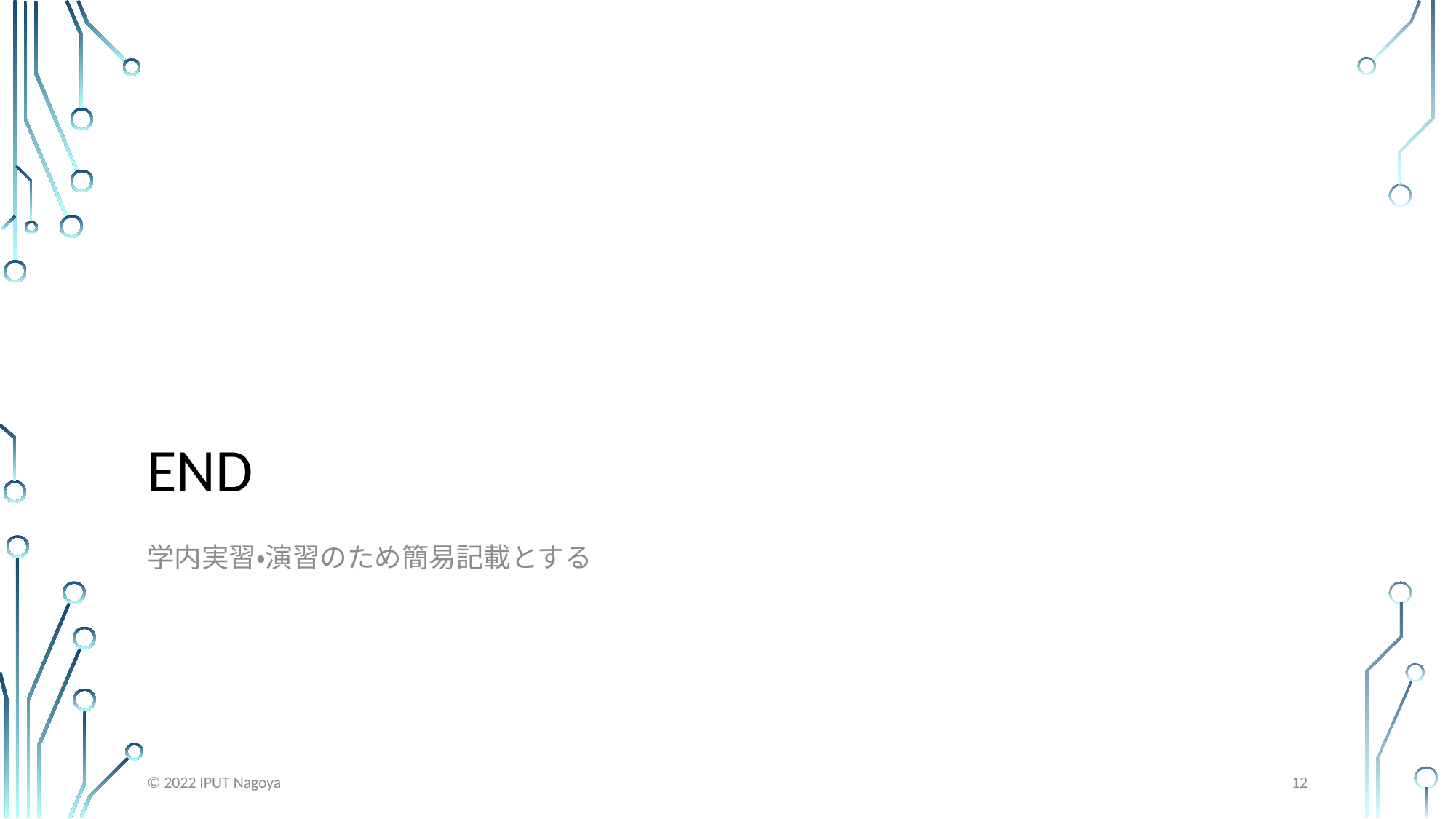

# END
学内実習・演習のため簡易記載とする
12
©️ 2022 IPUT Nagoya